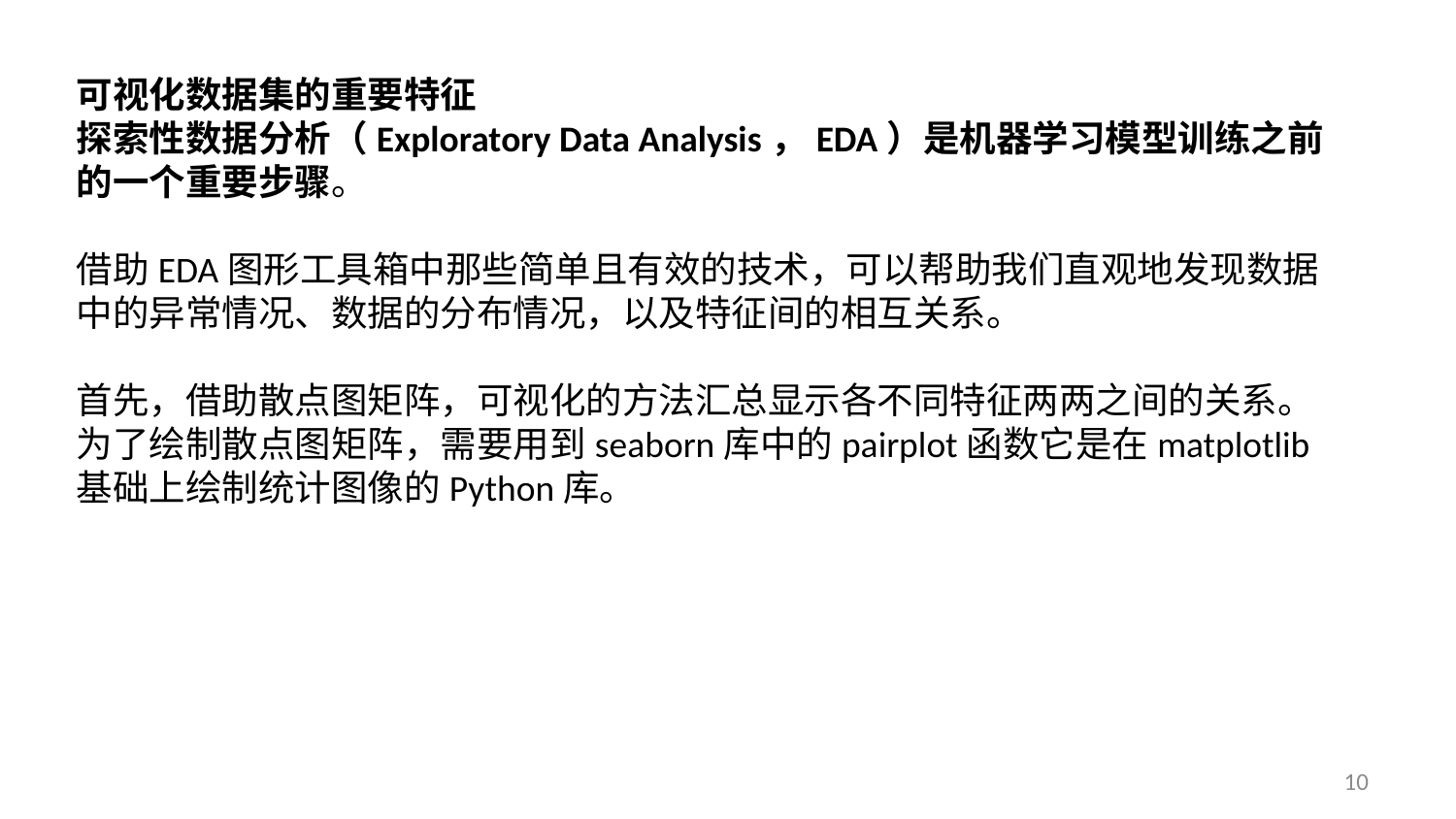

可视化数据集的重要特征
探索性数据分析（Exploratory Data Analysis，EDA）是机器学习模型训练之前的一个重要步骤。

借助EDA图形工具箱中那些简单且有效的技术，可以帮助我们直观地发现数据中的异常情况、数据的分布情况，以及特征间的相互关系。

首先，借助散点图矩阵，可视化的方法汇总显示各不同特征两两之间的关系。为了绘制散点图矩阵，需要用到seaborn库中的pairplot函数它是在matplotlib基础上绘制统计图像的Python库。
10